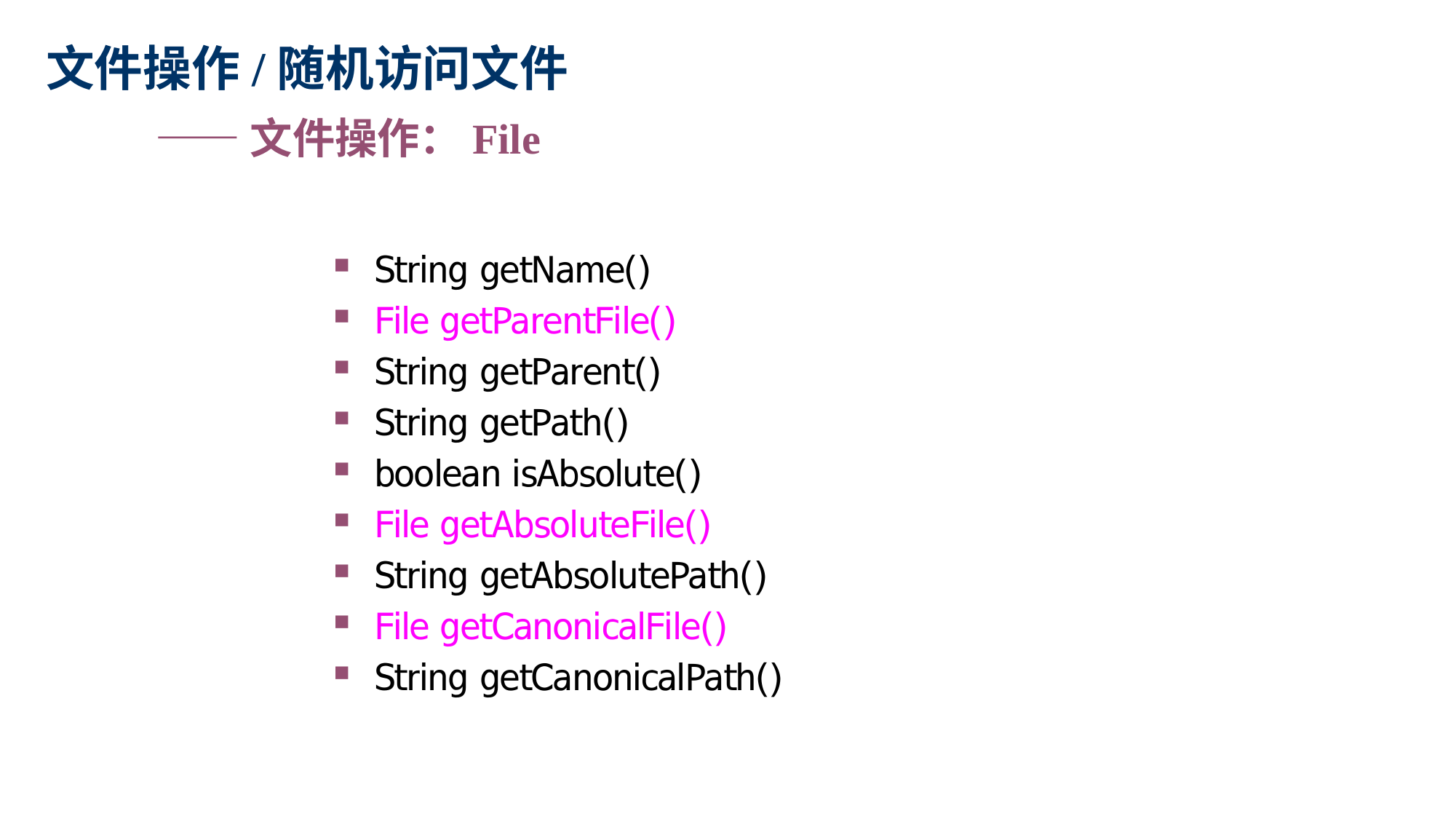

文件操作/随机访问文件
	——文件操作：File
String getName()
File getParentFile()
String getParent()
String getPath()
boolean isAbsolute()
File getAbsoluteFile()
String getAbsolutePath()
File getCanonicalFile()
String getCanonicalPath()